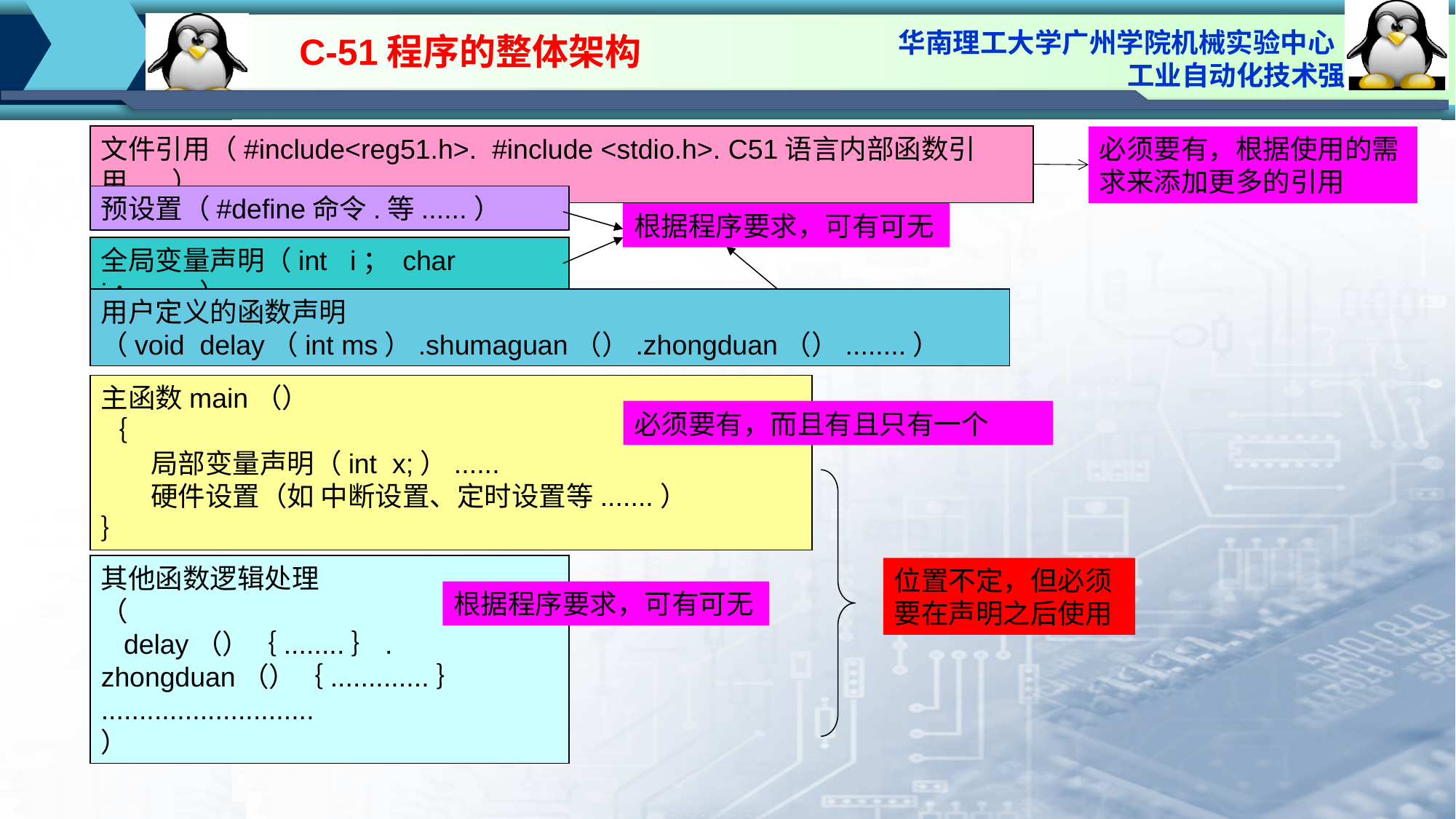

C-51程序的整体架构
文件引用（#include<reg51.h>.  #include <stdio.h>. C51语言内部函数引用....）
必须要有，根据使用的需求来添加更多的引用
预设置（#define命令.等......）
根据程序要求，可有可无

全局变量声明（int   i； char  j；......）

用户定义的函数声明
（void  delay（int ms）.shumaguan（）.zhongduan（）........）
主函数main（）
｛
       局部变量声明（int  x;）......
       硬件设置（如 中断设置、定时设置等.......）
｝
必须要有，而且有且只有一个

其他函数逻辑处理
（
   delay（）｛........｝.
zhongduan（）｛.............｝
............................
）
位置不定，但必须要在声明之后使用
根据程序要求，可有可无